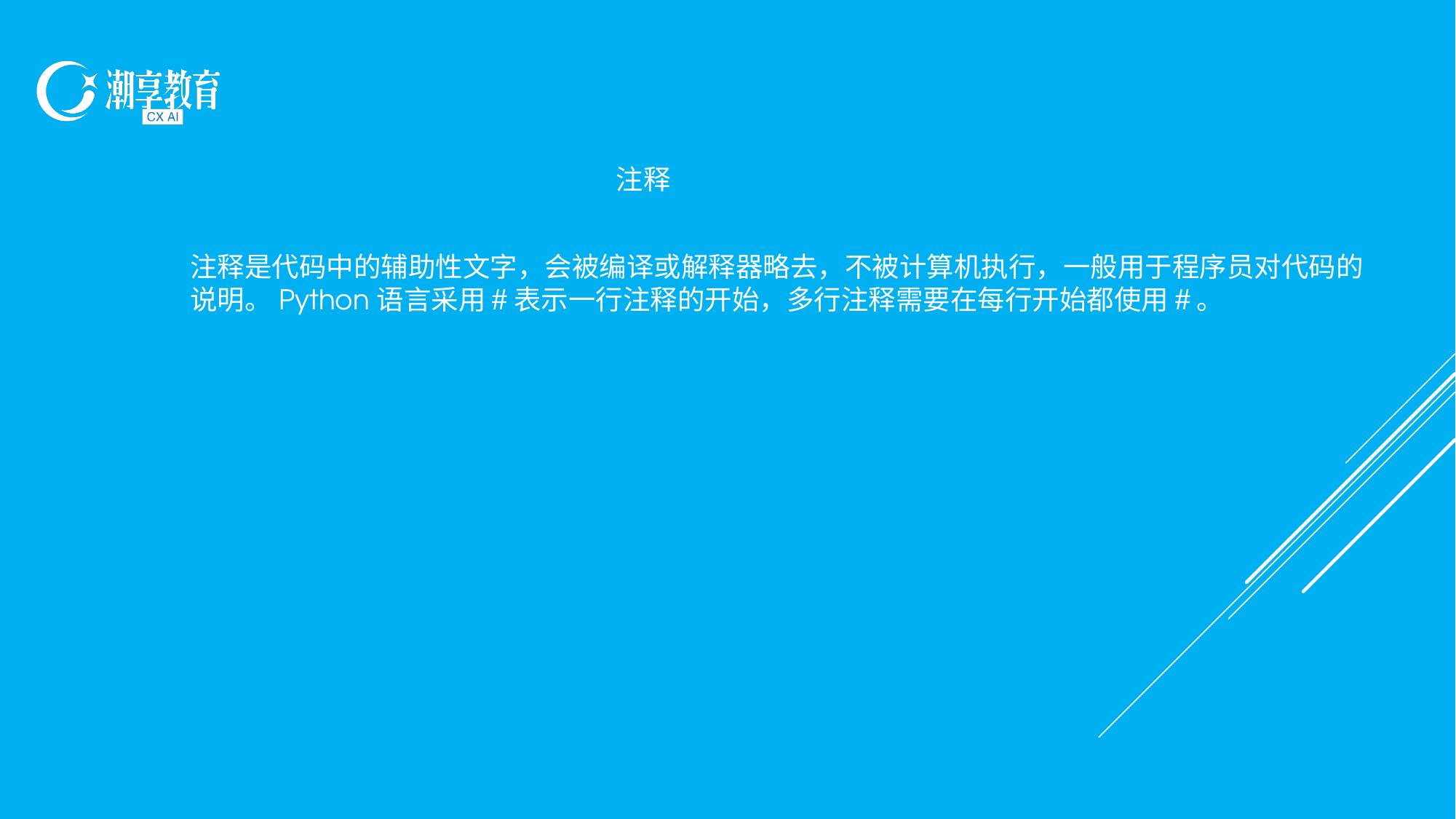

注释
注释是代码中的辅助性文字，会被编译或解释器略去，不被计算机执行，一般用于程序员对代码的说明。Python语言采用#表示一行注释的开始，多行注释需要在每行开始都使用#。